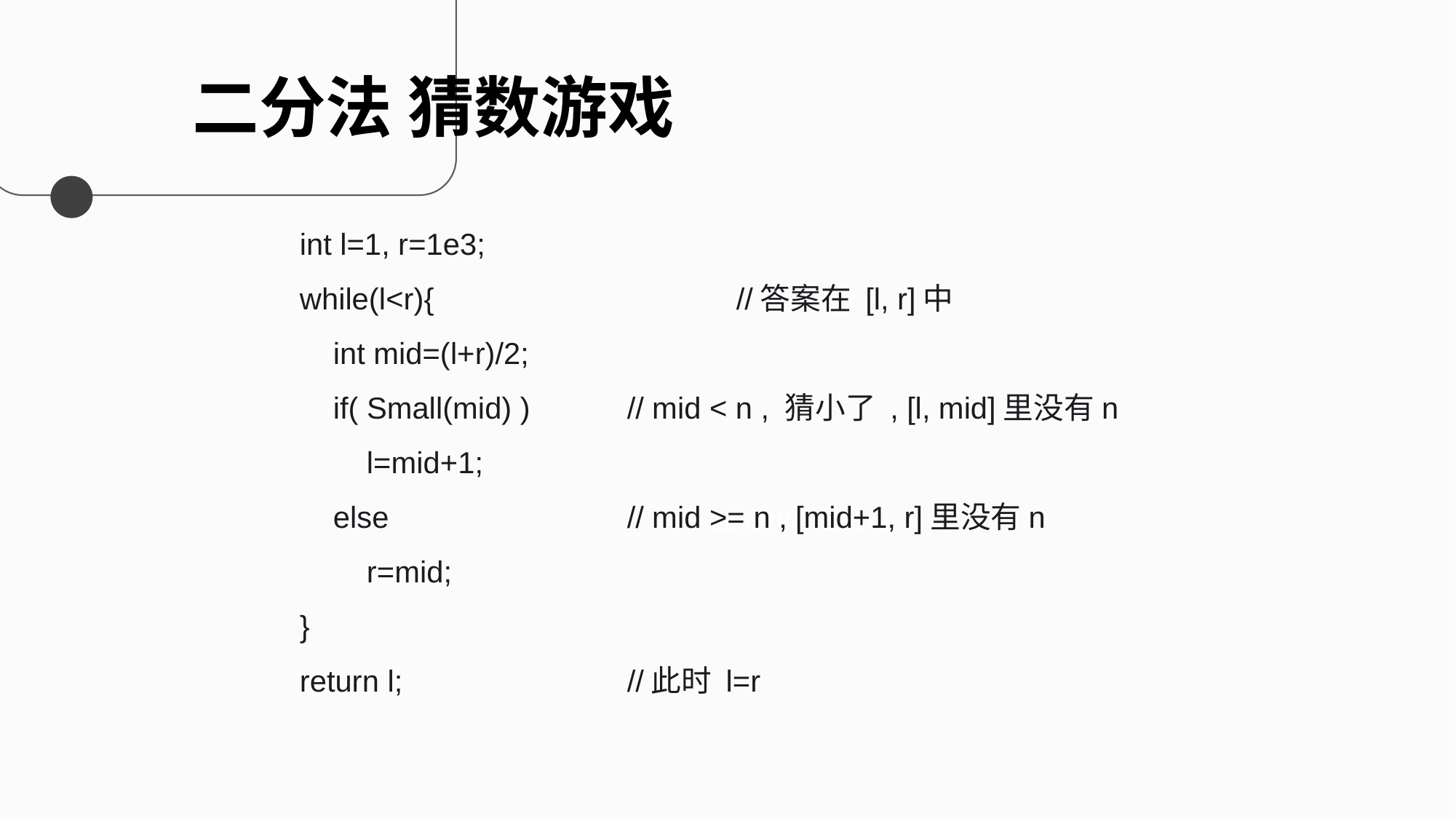

二分法 猜数游戏

int l=1, r=1e3;
while(l<r){ 			//答案在 [l, r]中
    int mid=(l+r)/2;
    if( Small(mid) )   	// mid < n , 猜小了 , [l, mid]里没有n
        l=mid+1;
    else        		// mid >= n , [mid+1, r]里没有n
        r=mid;
}
return l;			//此时 l=r
2250784 姜乃珲